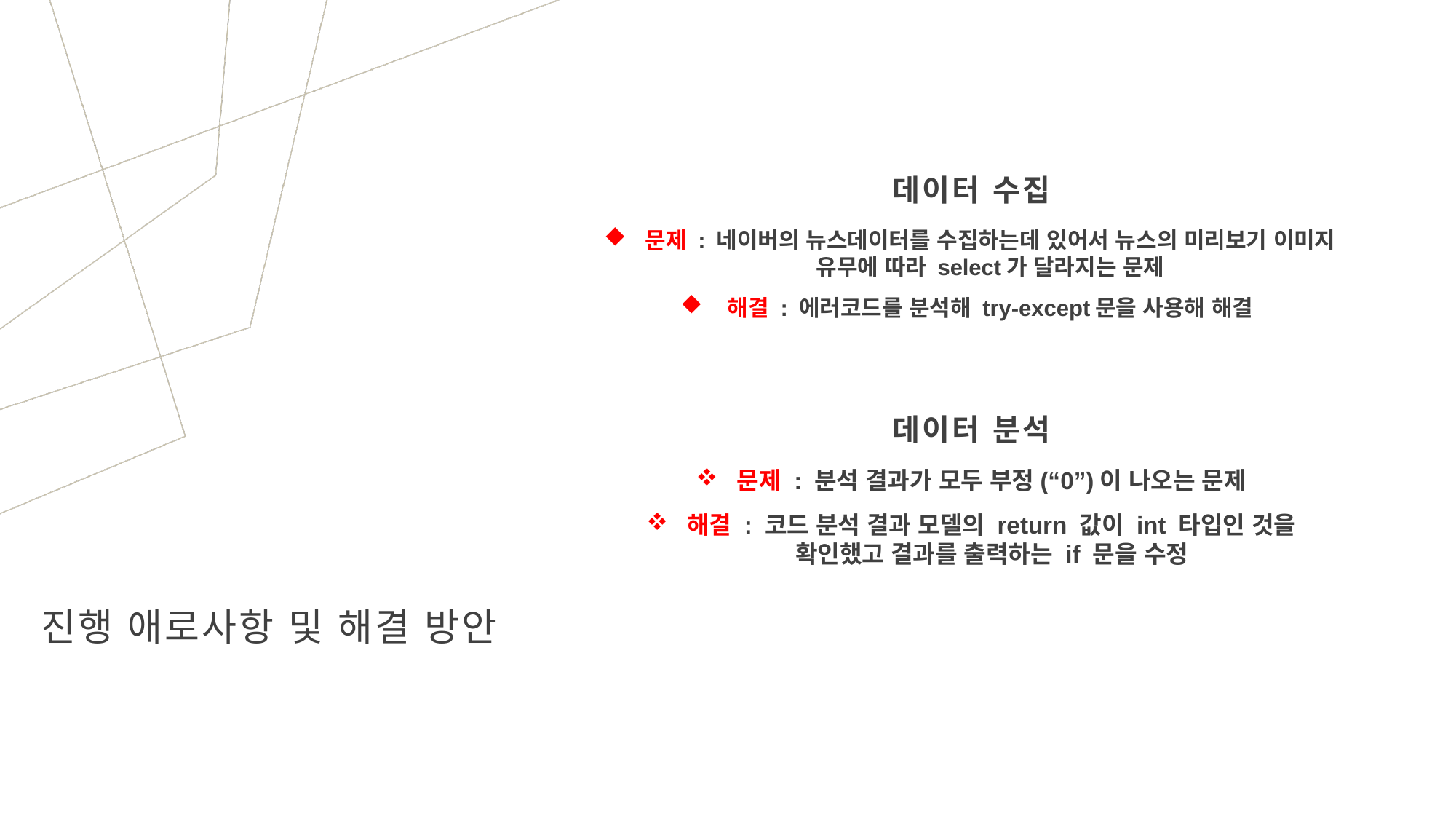

데이터 수집
문제 : 네이버의 뉴스데이터를 수집하는데 있어서 뉴스의 미리보기 이미지 유무에 따라 select가 달라지는 문제
해결 : 에러코드를 분석해 try-except문을 사용해 해결
데이터 분석
문제 : 분석 결과가 모두 부정(“0”)이 나오는 문제
해결 : 코드 분석 결과 모델의 return 값이 int 타입인 것을 확인했고 결과를 출력하는 if 문을 수정
# 진행 애로사항 및 해결 방안